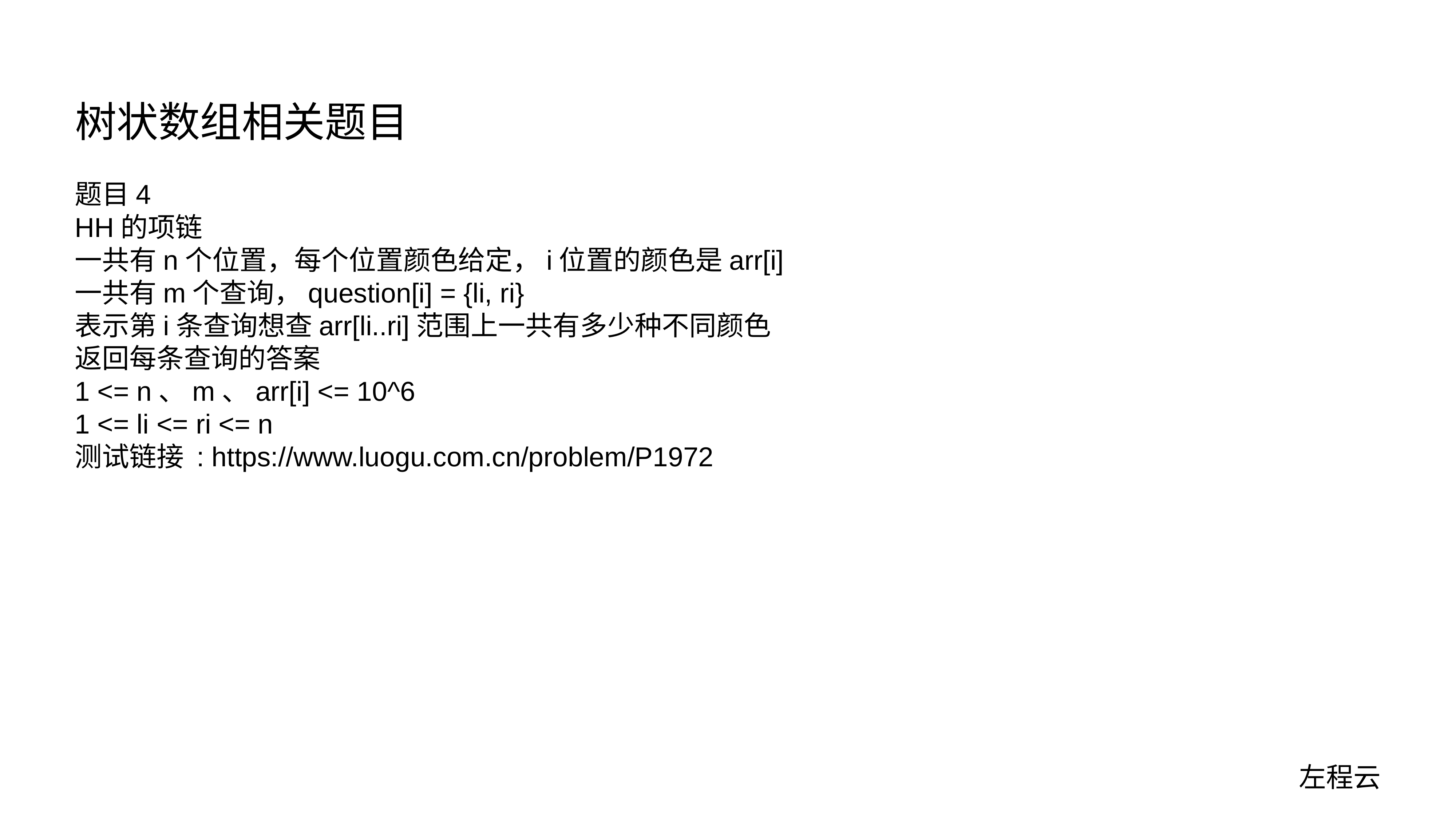

# 树状数组相关题目
题目4
HH的项链
一共有n个位置，每个位置颜色给定，i位置的颜色是arr[i]
一共有m个查询，question[i] = {li, ri}
表示第i条查询想查arr[li..ri]范围上一共有多少种不同颜色
返回每条查询的答案
1 <= n、m、arr[i] <= 10^6
1 <= li <= ri <= n
测试链接 : https://www.luogu.com.cn/problem/P1972
左程云